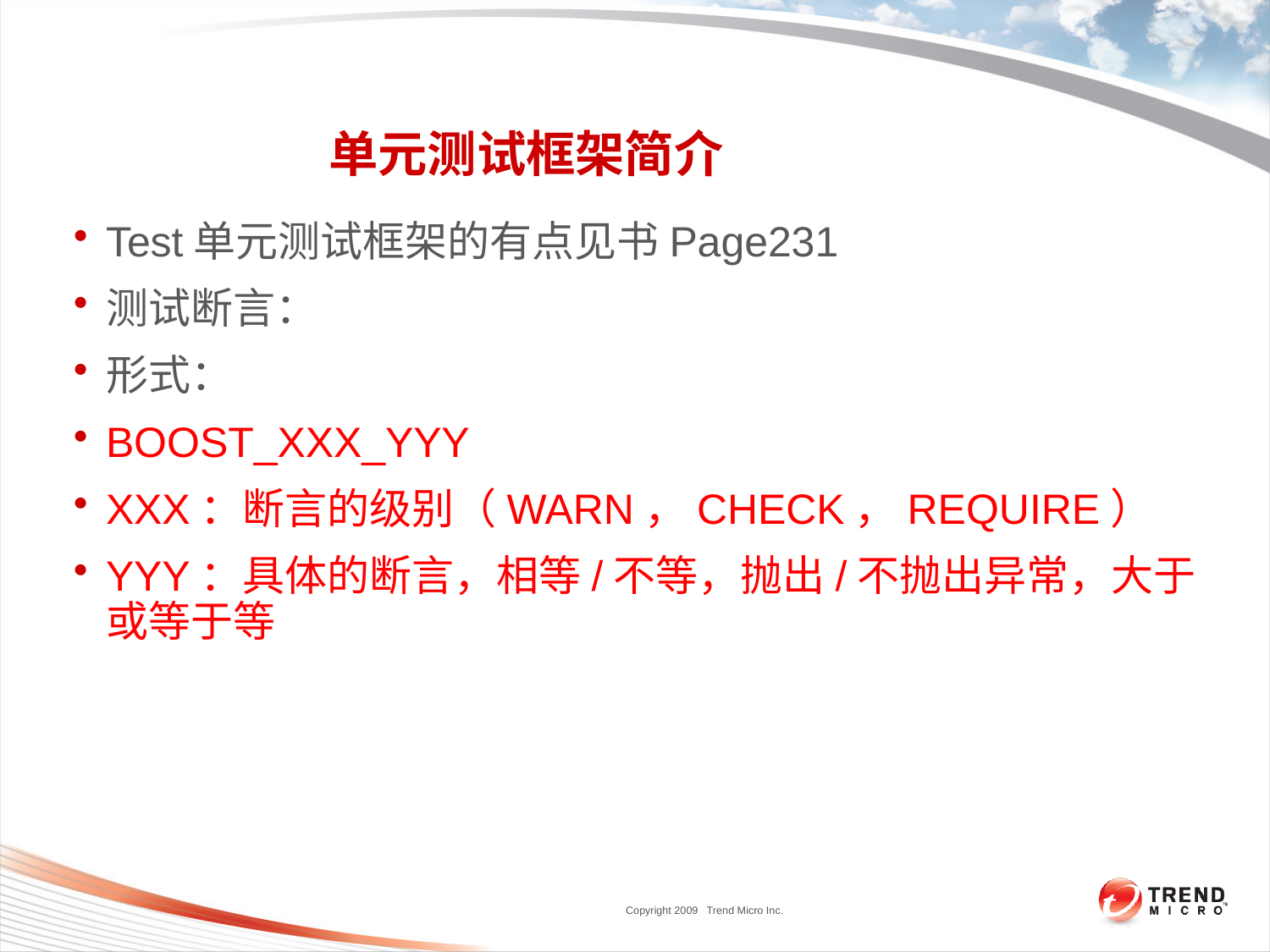

# 单元测试框架简介
Test单元测试框架的有点见书Page231
测试断言：
形式：
BOOST_XXX_YYY
XXX：断言的级别（WARN，CHECK，REQUIRE）
YYY：具体的断言，相等/不等，抛出/不抛出异常，大于或等于等